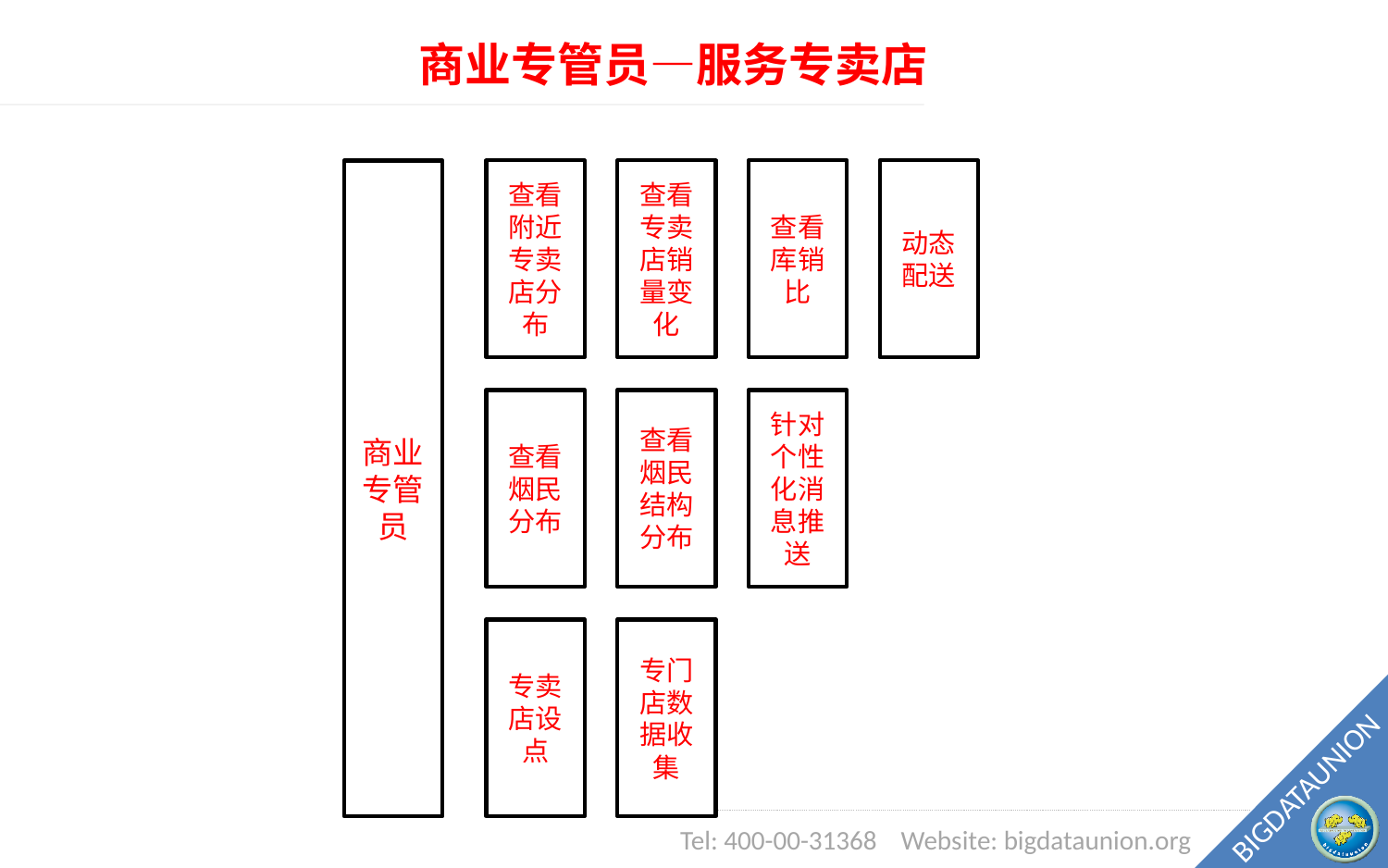

商业专管员—服务专卖店
商业专管员
查看附近专卖店分布
查看专卖店销量变化
查看库销比
动态配送
查看烟民分布
查看烟民结构分布
针对个性化消息推送
专卖店设点
专门店数据收集